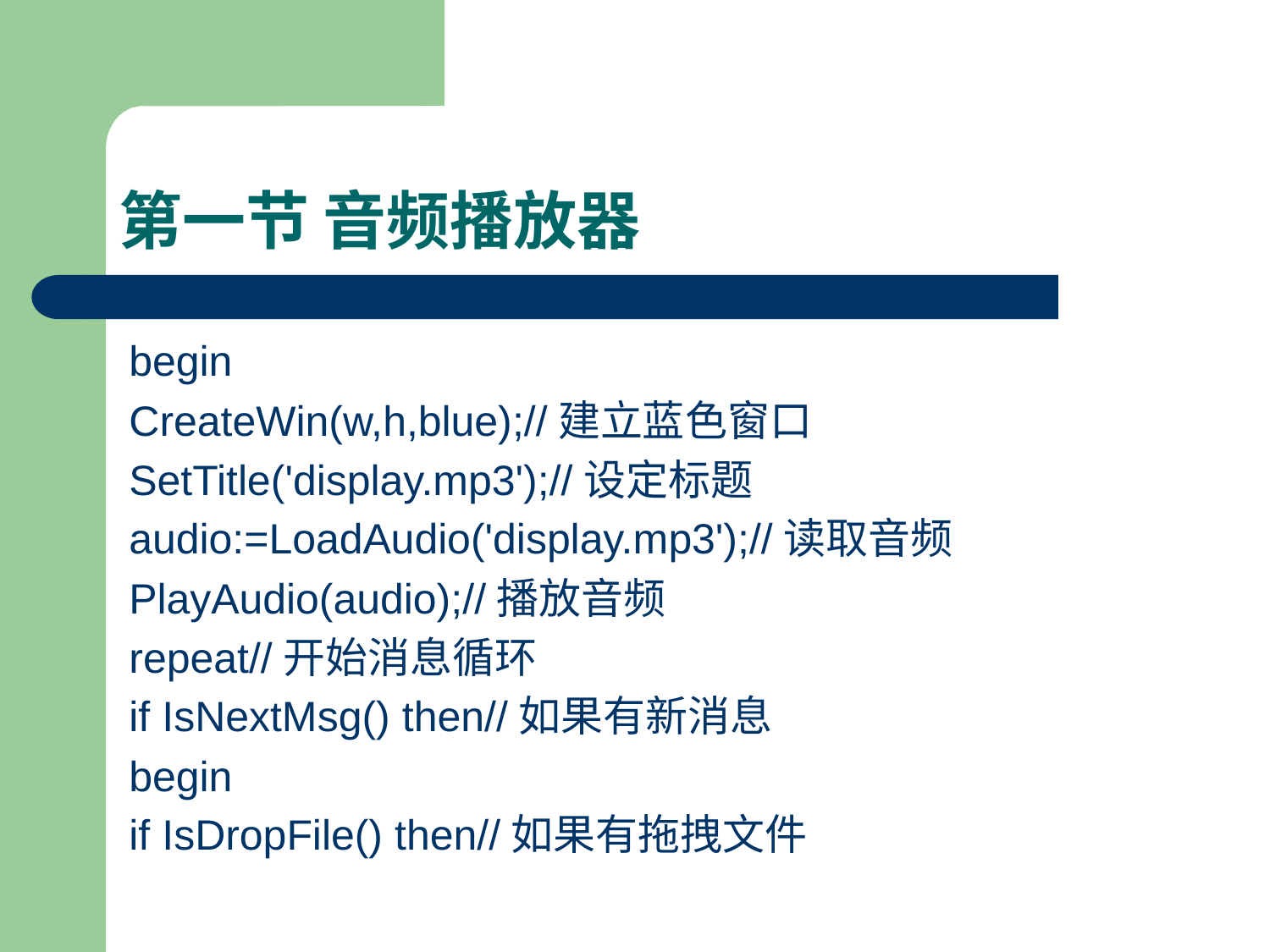

# 第一节 音频播放器
begin
CreateWin(w,h,blue);//建立蓝色窗口
SetTitle('display.mp3');//设定标题
audio:=LoadAudio('display.mp3');//读取音频
PlayAudio(audio);//播放音频
repeat//开始消息循环
if IsNextMsg() then//如果有新消息
begin
if IsDropFile() then//如果有拖拽文件